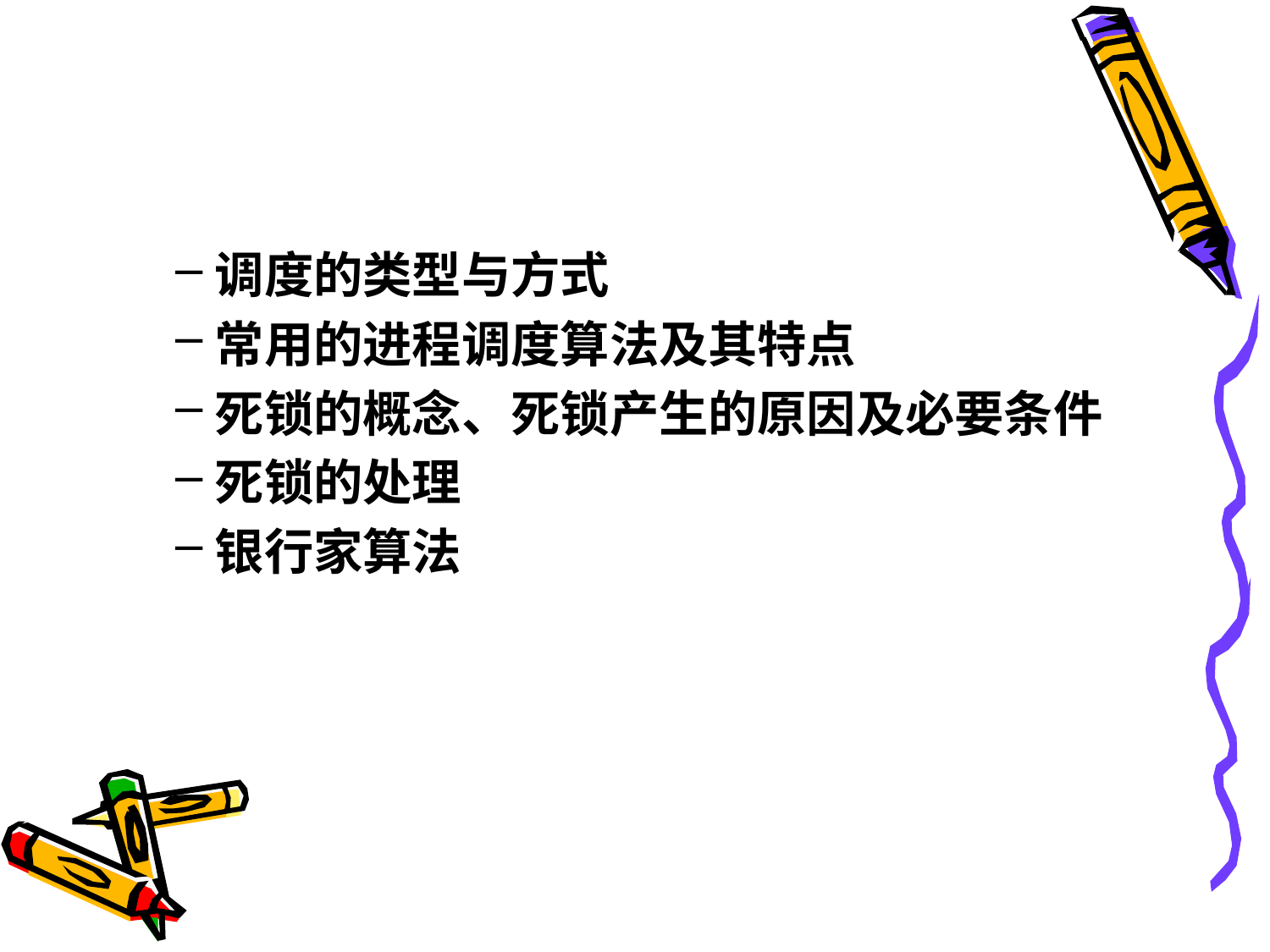

调度的类型与方式
常用的进程调度算法及其特点
死锁的概念、死锁产生的原因及必要条件
死锁的处理
银行家算法